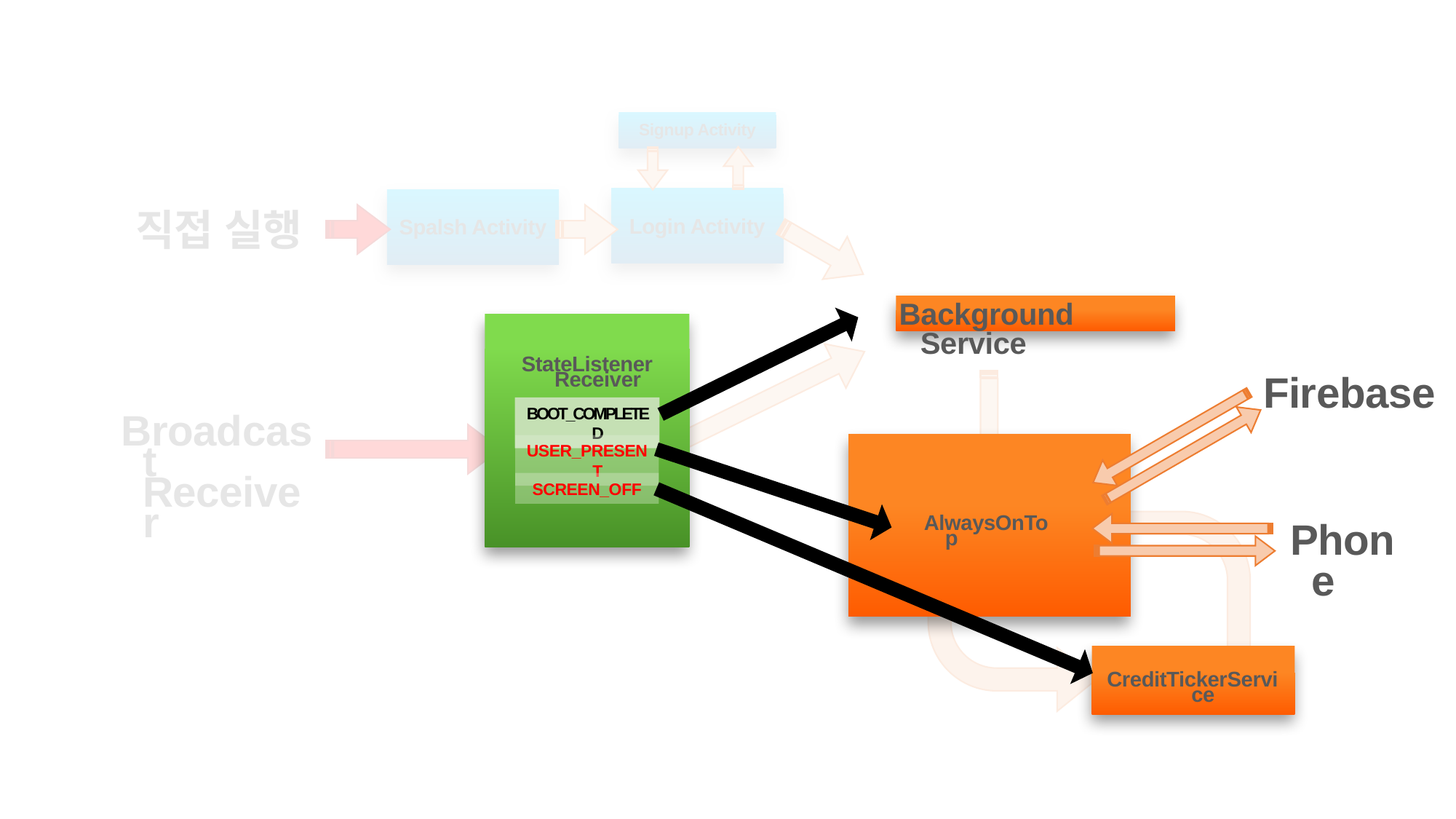

Signup Activity

직접 실행

Login Activity
Spalsh Activity

Background Service

StateListener
Receiver
Firebase

BOOT_COMPLETED

Broadcast
Receiver

USER_PRESENT

SCREEN_OFF

AlwaysOnTop

Phone

CreditTickerService